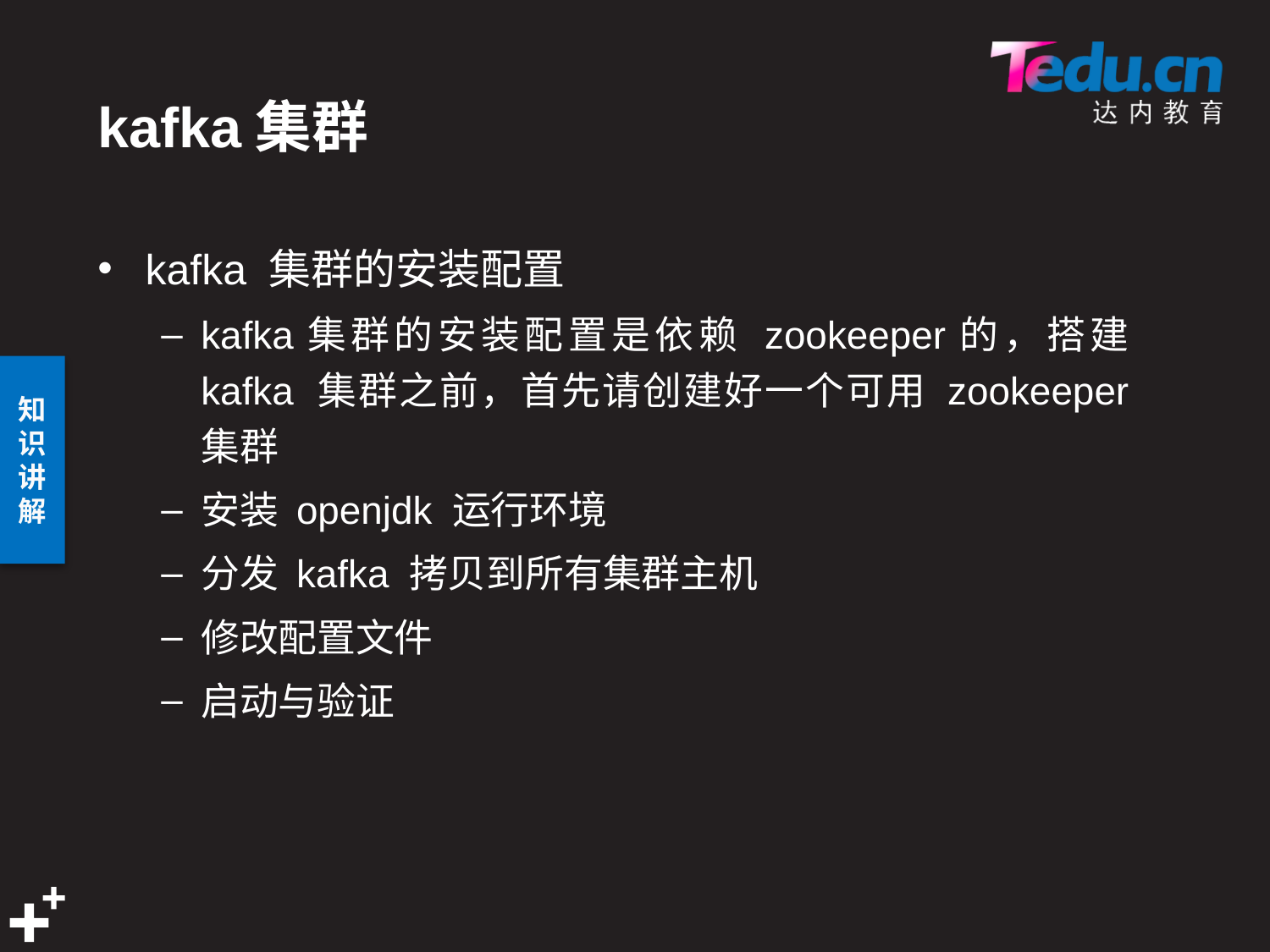

# kafka集群
kafka 集群的安装配置
kafka集群的安装配置是依赖 zookeeper的，搭建 kafka 集群之前，首先请创建好一个可用 zookeeper 集群
安装 openjdk 运行环境
分发 kafka 拷贝到所有集群主机
修改配置文件
启动与验证